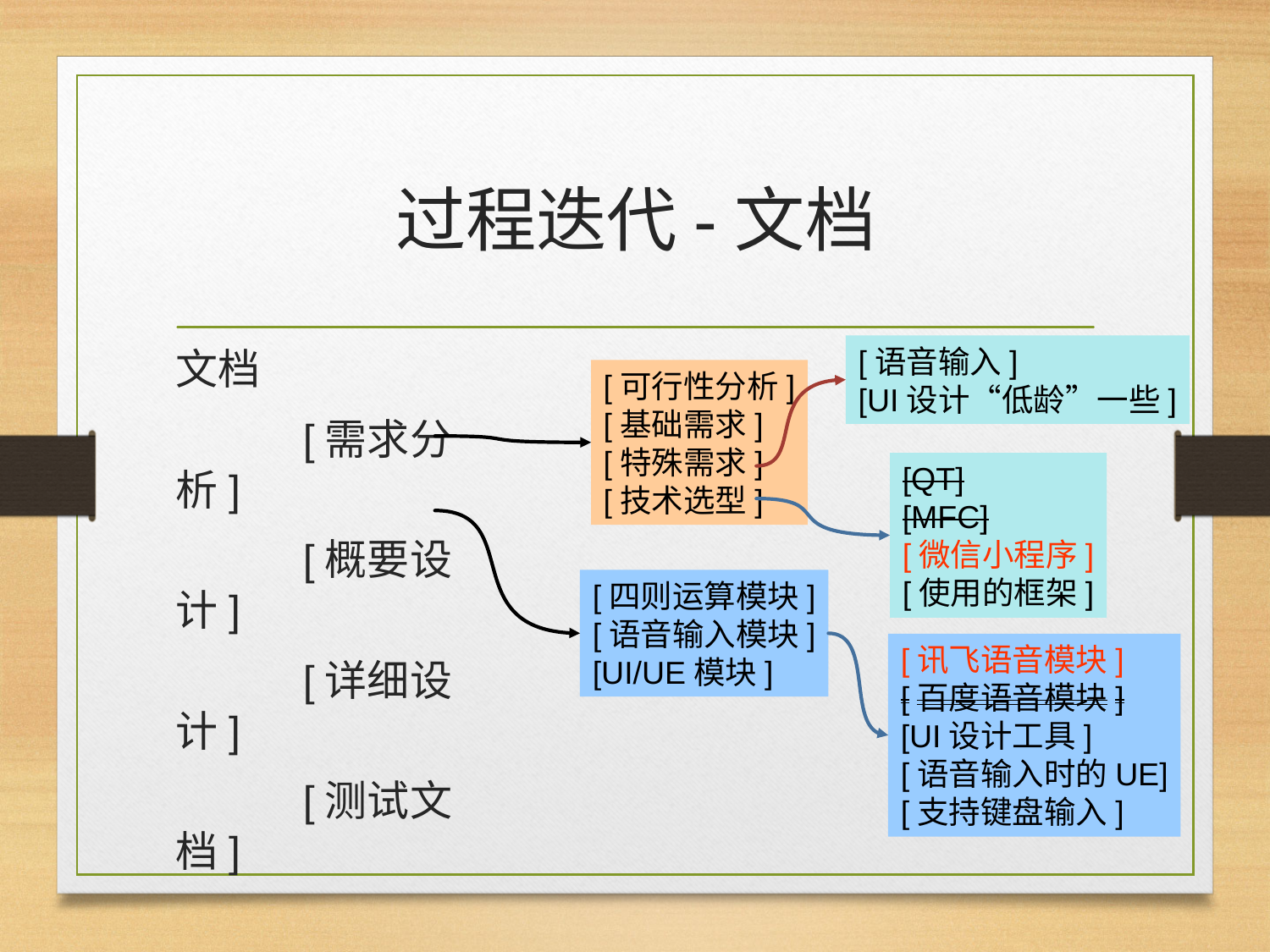

# 过程迭代-文档
[语音输入]
[UI设计“低龄”一些]
文档
	[需求分析]
	[概要设计]
	[详细设计]
	[测试文档]
[可行性分析]
[基础需求]
[特殊需求]
[技术选型]
[QT]
[MFC]
[微信小程序]
[使用的框架]
[四则运算模块]
[语音输入模块]
[UI/UE模块]
[讯飞语音模块]
[百度语音模块]
[UI设计工具]
[语音输入时的UE]
[支持键盘输入]